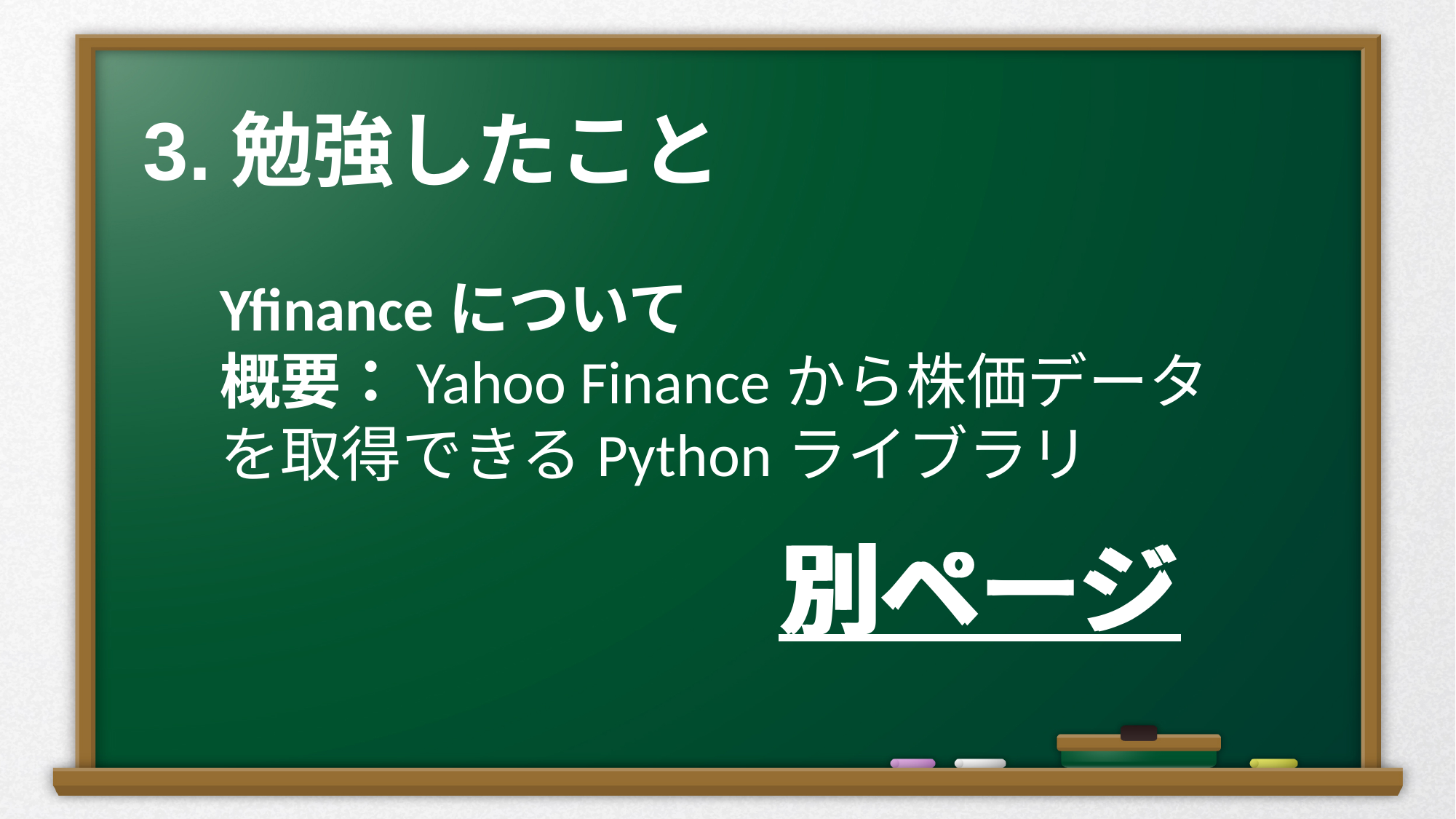

# 3.勉強したこと
Yfinanceについて
概要：Yahoo Financeから株価データを取得できるPythonライブラリ
別ページ
別ページ